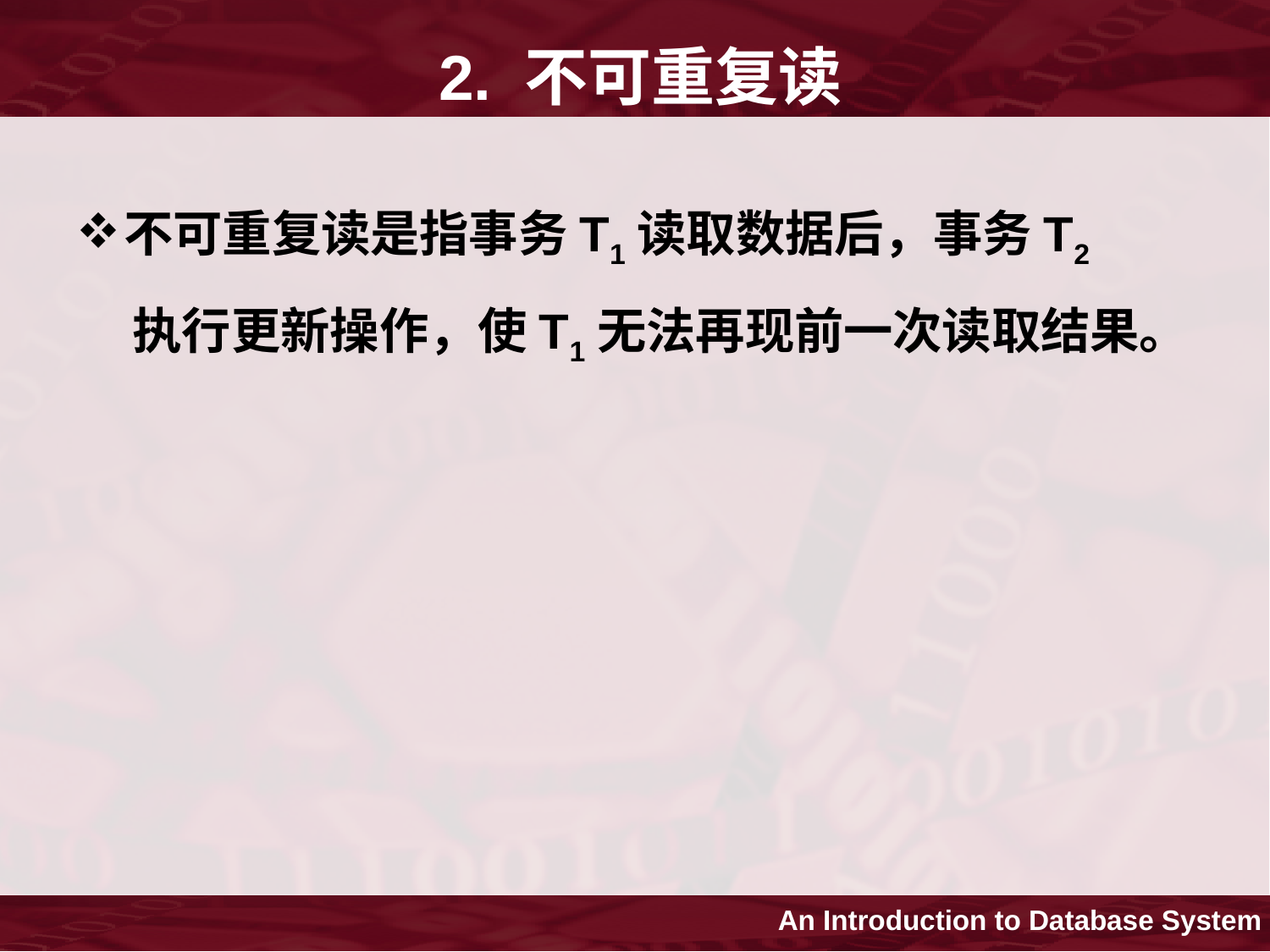

# 2. 不可重复读
不可重复读是指事务T1读取数据后，事务T2
    执行更新操作，使T1无法再现前一次读取结果。